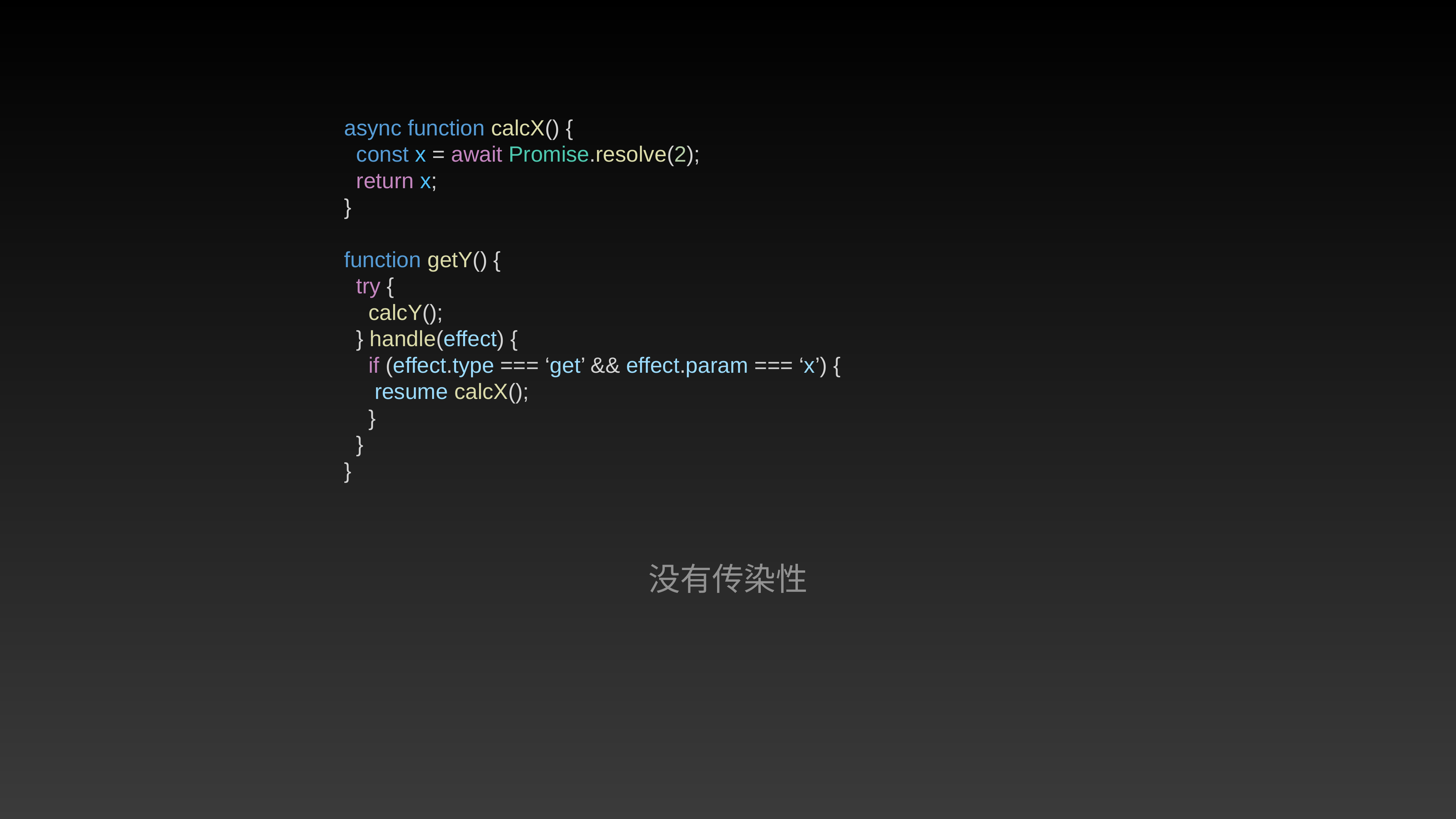

async function calcX() {
  const x = await Promise.resolve(2);
  return x;
}

function getY() {
  try {
    calcY();
  } handle(effect) {
    if (effect.type === ‘get’ && effect.param === ‘x’) {
     resume calcX();
    }
  }
}
没有传染性